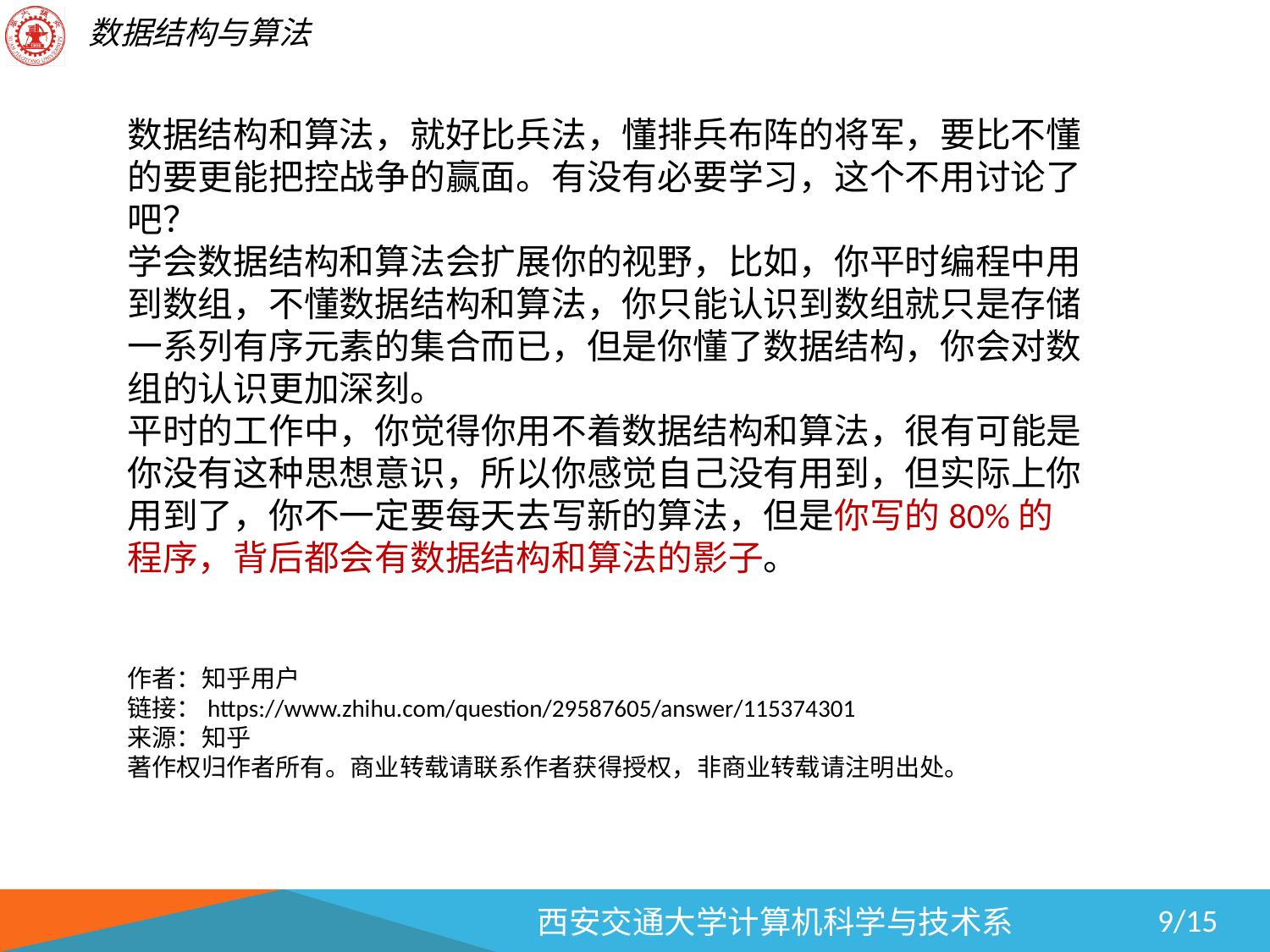

数据结构和算法，就好比兵法，懂排兵布阵的将军，要比不懂的要更能把控战争的赢面。有没有必要学习，这个不用讨论了吧？
学会数据结构和算法会扩展你的视野，比如，你平时编程中用到数组，不懂数据结构和算法，你只能认识到数组就只是存储一系列有序元素的集合而已，但是你懂了数据结构，你会对数组的认识更加深刻。
平时的工作中，你觉得你用不着数据结构和算法，很有可能是你没有这种思想意识，所以你感觉自己没有用到，但实际上你用到了，你不一定要每天去写新的算法，但是你写的80%的程序，背后都会有数据结构和算法的影子。
作者：知乎用户
链接：https://www.zhihu.com/question/29587605/answer/115374301
来源：知乎
著作权归作者所有。商业转载请联系作者获得授权，非商业转载请注明出处。